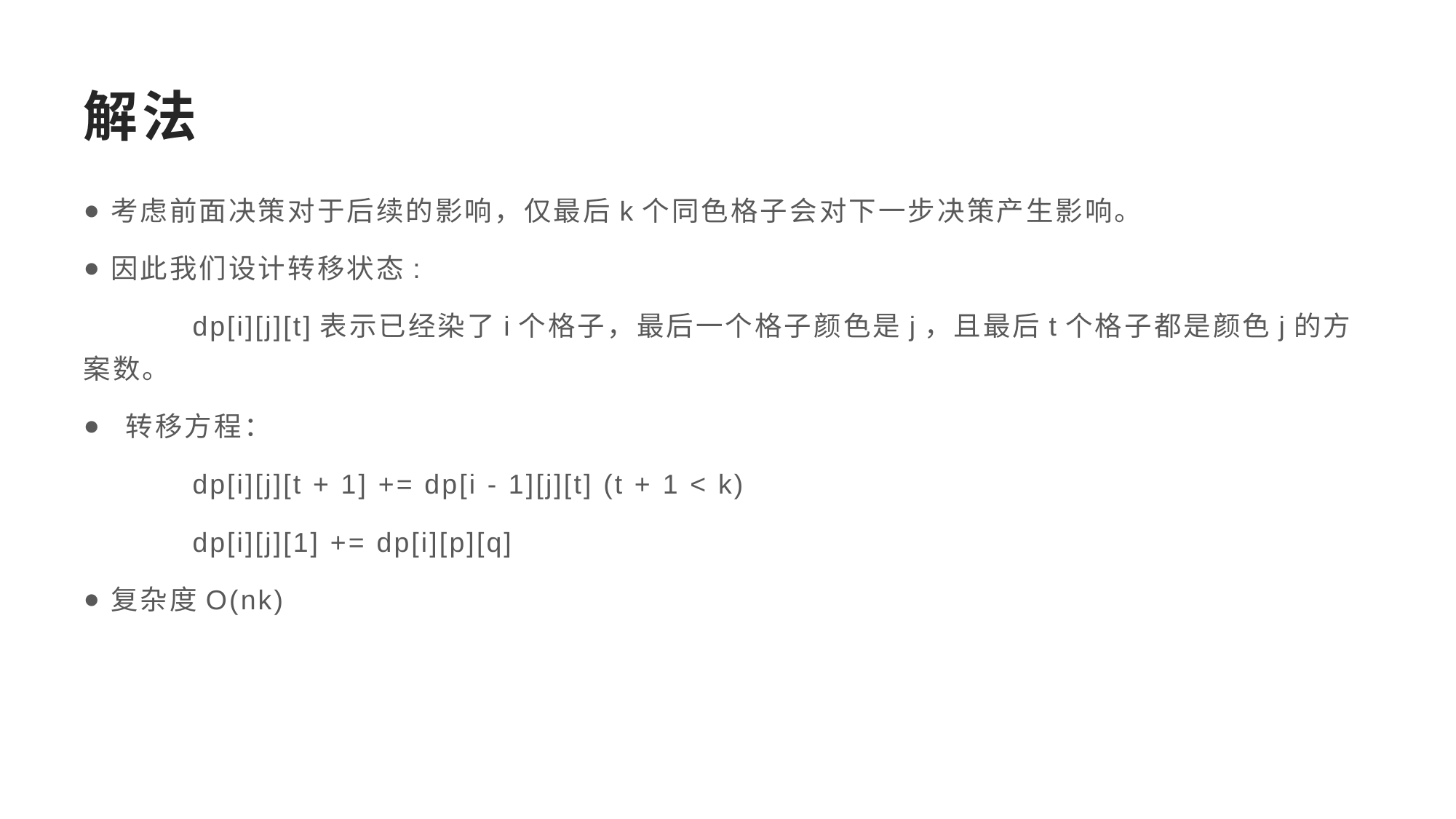

# 解法
考虑前面决策对于后续的影响，仅最后k个同色格子会对下一步决策产生影响。
因此我们设计转移状态:
	dp[i][j][t]表示已经染了i个格子，最后一个格子颜色是j，且最后t个格子都是颜色j的方案数。
 转移方程：
	dp[i][j][t + 1] += dp[i - 1][j][t] (t + 1 < k)
	dp[i][j][1] += dp[i][p][q]
复杂度O(nk)